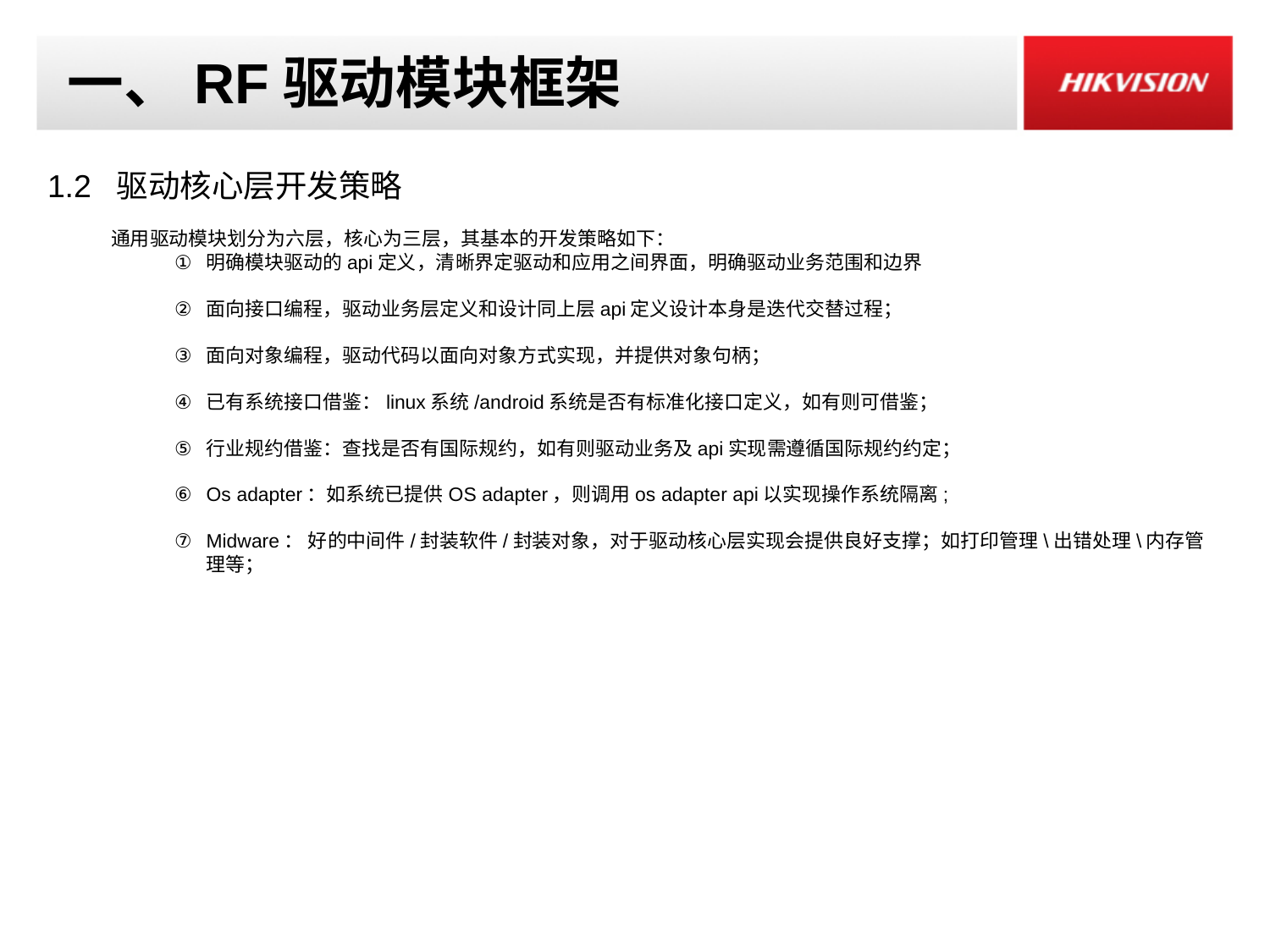

# 一、RF驱动模块框架
1.2  驱动核心层开发策略

通用驱动模块划分为六层，核心为三层，其基本的开发策略如下：
明确模块驱动的api定义，清晰界定驱动和应用之间界面，明确驱动业务范围和边界

面向接口编程，驱动业务层定义和设计同上层api定义设计本身是迭代交替过程；

面向对象编程，驱动代码以面向对象方式实现，并提供对象句柄；

已有系统接口借鉴：linux系统/android系统是否有标准化接口定义，如有则可借鉴；

行业规约借鉴：查找是否有国际规约，如有则驱动业务及api实现需遵循国际规约约定；

Os adapter：如系统已提供OS adapter，则调用os adapter api以实现操作系统隔离;

Midware： 好的中间件/封装软件/封装对象，对于驱动核心层实现会提供良好支撑；如打印管理\出错处理\内存管理等；